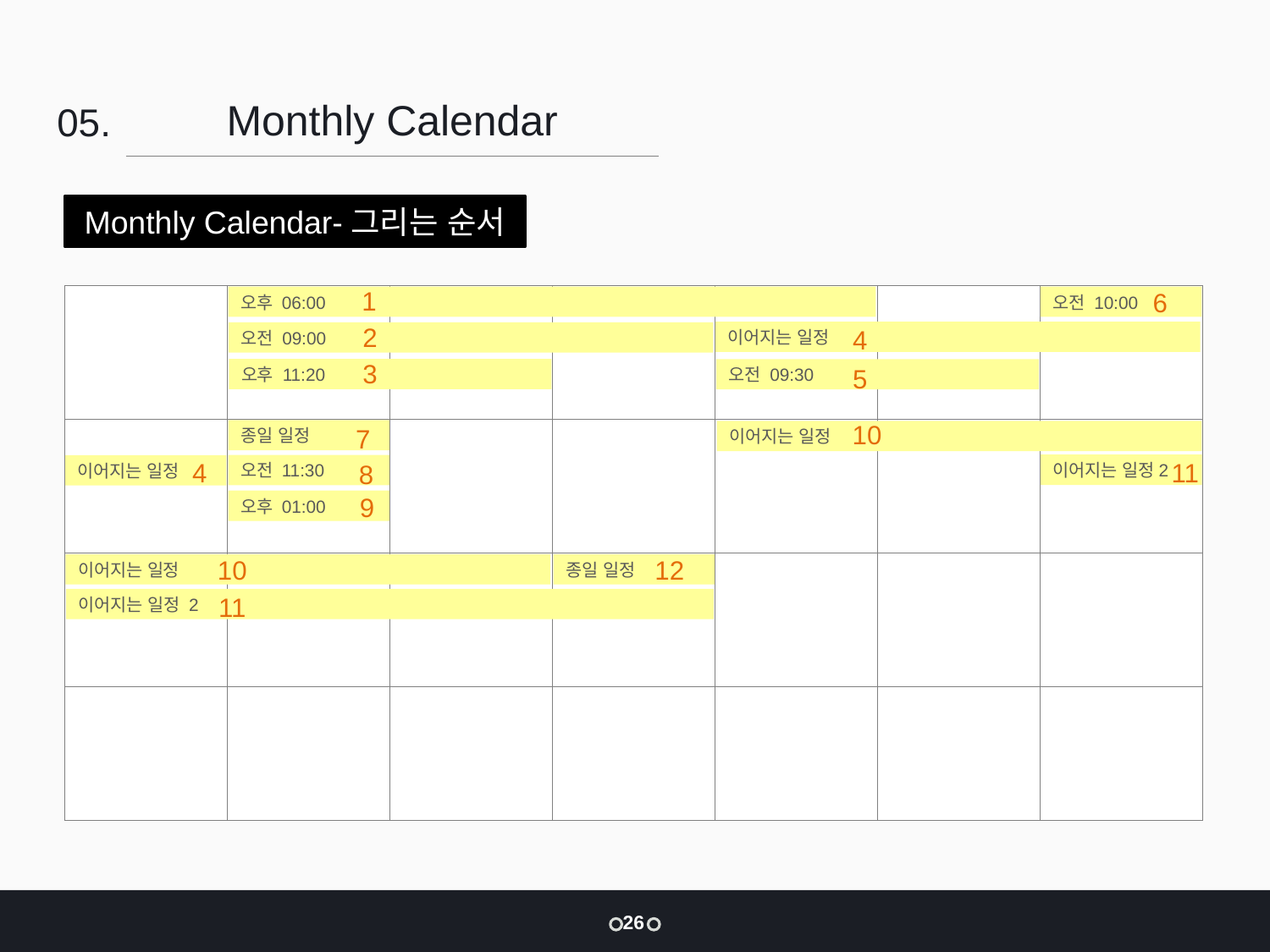

Monthly Calendar
05.
Monthly Calendar-그리는 순서
1
오후 06:00
6
오전 10:00
|  |  |  |  |  |  |  |
| --- | --- | --- | --- | --- | --- | --- |
|  |  |  |  |  |  |  |
|  |  |  |  |  |  |  |
|  |  |  |  |  |  |  |
2
오전 09:00
4
이어지는 일정
3
오후 11:20
5
오전 09:30
10
이어지는 일정
7
종일 일정
11
이어지는 일정2
4
이어지는 일정
8
오전 11:30
9
오후 01:00
12
종일 일정
10
이어지는 일정
11
이어지는 일정 2
26